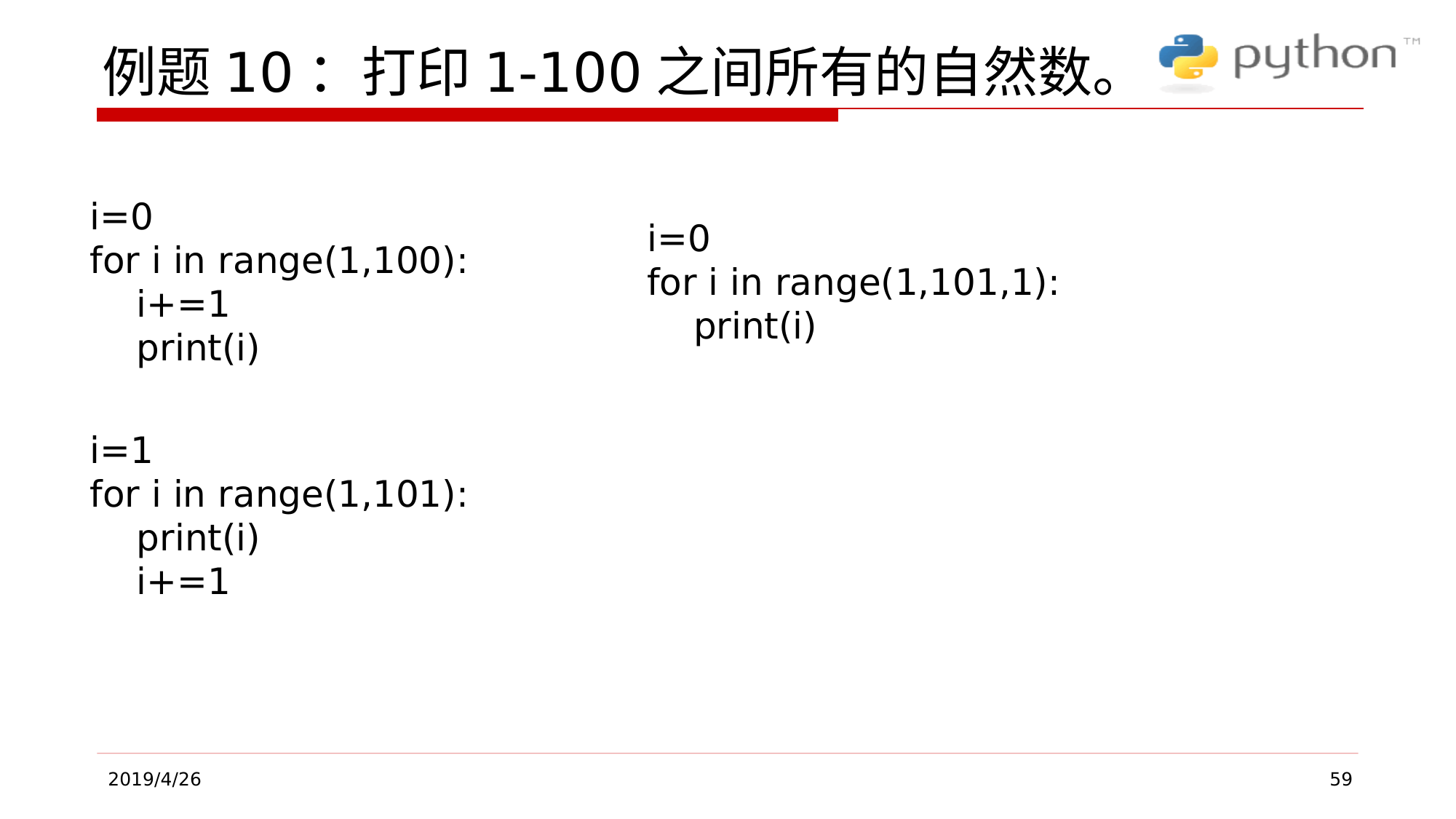

# 例题10：打印1-100之间所有的自然数。
i=0
for i in range(1,100):
    i+=1
    print(i)

i=0
for i in range(1,101,1):
    print(i)

i=1
for i in range(1,101):
    print(i)
    i+=1
59
2019/4/26